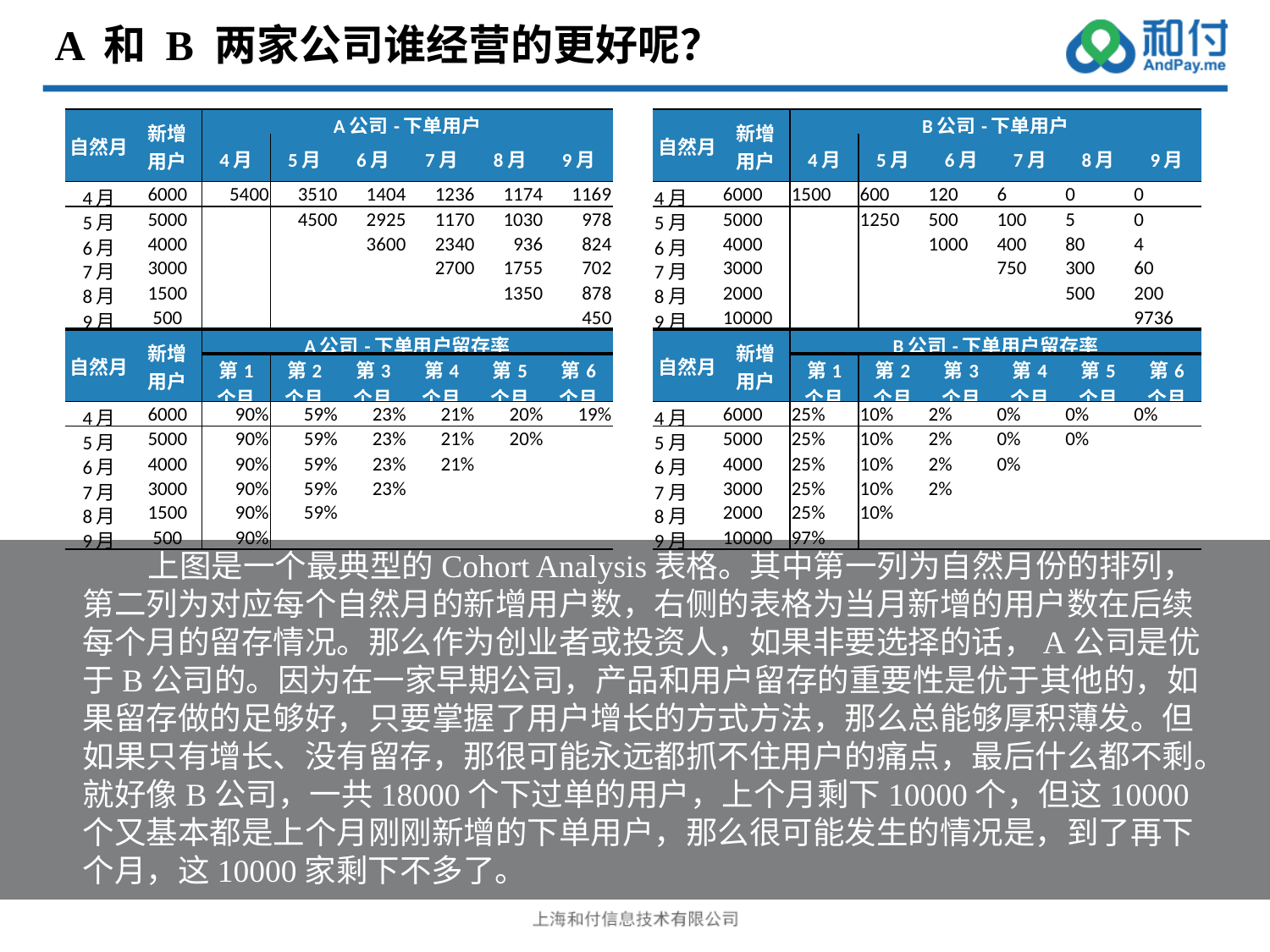

A 和 B 两家公司谁经营的更好呢？
| 自然月 | 新增 用户 | A公司-下单用户 |  |  |  |  |  |
| --- | --- | --- | --- | --- | --- | --- | --- |
|  |  | 4月 | 5月 | 6月 | 7月 | 8月 | 9月 |
| 4月 | 6000 | 5400 | 3510 | 1404 | 1236 | 1174 | 1169 |
| 5月 | 5000 |  | 4500 | 2925 | 1170 | 1030 | 978 |
| 6月 | 4000 |  |  | 3600 | 2340 | 936 | 824 |
| 7月 | 3000 |  |  |  | 2700 | 1755 | 702 |
| 8月 | 1500 |  |  |  |  | 1350 | 878 |
| 9月 | 500 |  |  |  |  |  | 450 |
| 自然月 | 新增 用户 | A公司-下单用户留存率 |  |  |  |  |  |
|  |  | 第1 个月 | 第2 个月 | 第3 个月 | 第4 个月 | 第5 个月 | 第6 个月 |
| 4月 | 6000 | 90% | 59% | 23% | 21% | 20% | 19% |
| 5月 | 5000 | 90% | 59% | 23% | 21% | 20% |  |
| 6月 | 4000 | 90% | 59% | 23% | 21% |  |  |
| 7月 | 3000 | 90% | 59% | 23% |  |  |  |
| 8月 | 1500 | 90% | 59% |  |  |  |  |
| 9月 | 500 | 90% |  |  |  |  |  |
| 自然月 | 新增 用户 | B公司-下单用户 |  |  |  |  |  |
| --- | --- | --- | --- | --- | --- | --- | --- |
|  |  | 4月 | 5月 | 6月 | 7月 | 8月 | 9月 |
| 4月 | 6000 | 1500 | 600 | 120 | 6 | 0 | 0 |
| 5月 | 5000 |  | 1250 | 500 | 100 | 5 | 0 |
| 6月 | 4000 |  |  | 1000 | 400 | 80 | 4 |
| 7月 | 3000 |  |  |  | 750 | 300 | 60 |
| 8月 | 2000 |  |  |  |  | 500 | 200 |
| 9月 | 10000 |  |  |  |  |  | 9736 |
| 自然月 | 新增 用户 | B公司-下单用户留存率 |  |  |  |  |  |
|  |  | 第1 个月 | 第2 个月 | 第3 个月 | 第4 个月 | 第5 个月 | 第6 个月 |
| 4月 | 6000 | 25% | 10% | 2% | 0% | 0% | 0% |
| 5月 | 5000 | 25% | 10% | 2% | 0% | 0% |  |
| 6月 | 4000 | 25% | 10% | 2% | 0% |  |  |
| 7月 | 3000 | 25% | 10% | 2% |  |  |  |
| 8月 | 2000 | 25% | 10% |  |  |  |  |
| 9月 | 10000 | 97% |  |  |  |  |  |

        上图是一个最典型的Cohort Analysis表格。其中第一列为自然月份的排列，第二列为对应每个自然月的新增用户数，右侧的表格为当月新增的用户数在后续每个月的留存情况。那么作为创业者或投资人，如果非要选择的话，A公司是优于B公司的。因为在一家早期公司，产品和用户留存的重要性是优于其他的，如果留存做的足够好，只要掌握了用户增长的方式方法，那么总能够厚积薄发。但如果只有增长、没有留存，那很可能永远都抓不住用户的痛点，最后什么都不剩。就好像B公司，一共18000个下过单的用户，上个月剩下10000个，但这10000个又基本都是上个月刚刚新增的下单用户，那么很可能发生的情况是，到了再下个月，这10000家剩下不多了。